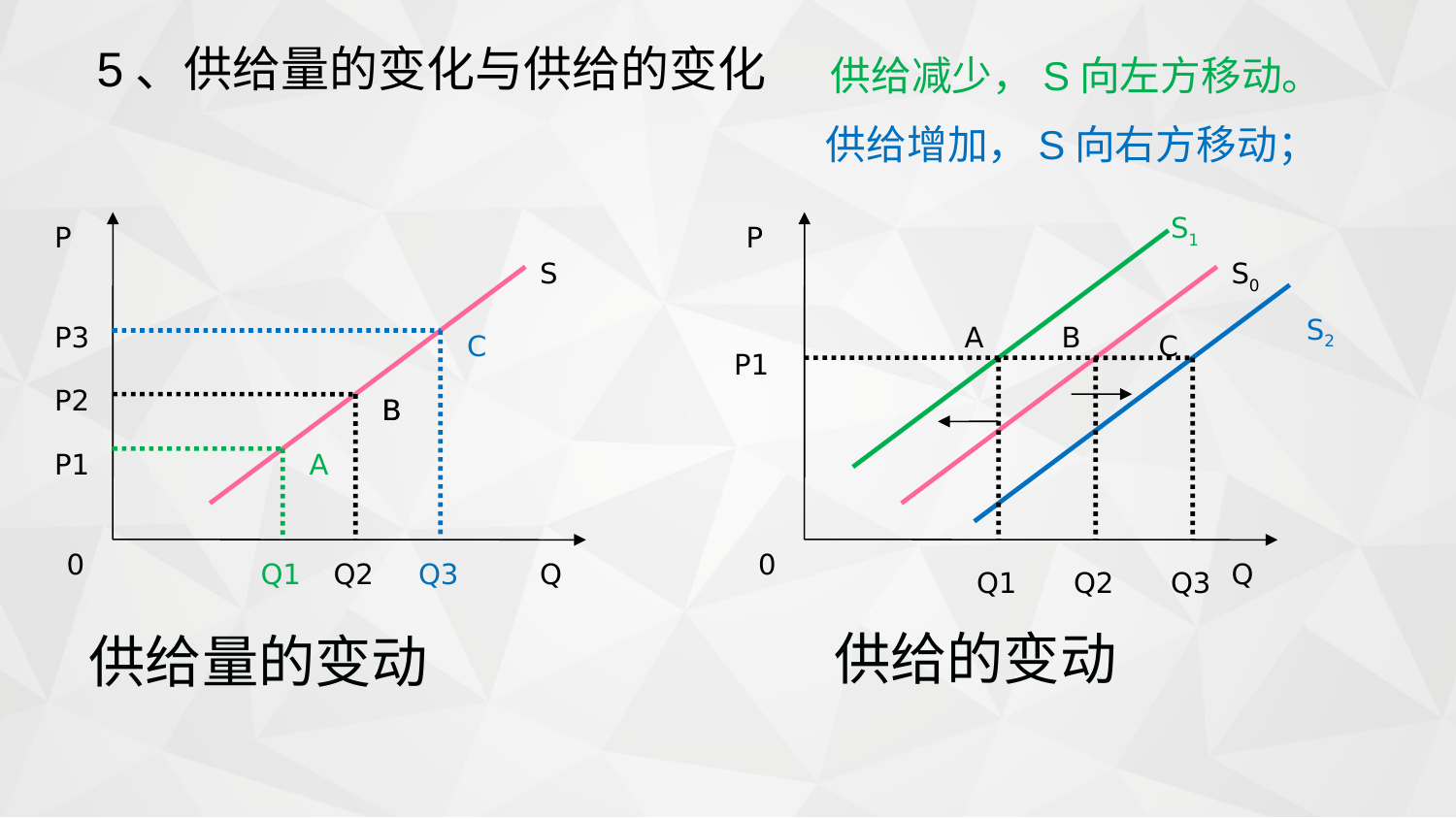

5、供给量的变化与供给的变化
供给减少，S向左方移动。
供给增加，S向右方移动；
S1
P

P

S
S0

S2
P3
A
B
C
C

P1

P2
B
B

P1
A

0
0
Q1
Q2
Q3
Q
Q
Q1
Q2
Q3
供给的变动
供给量的变动